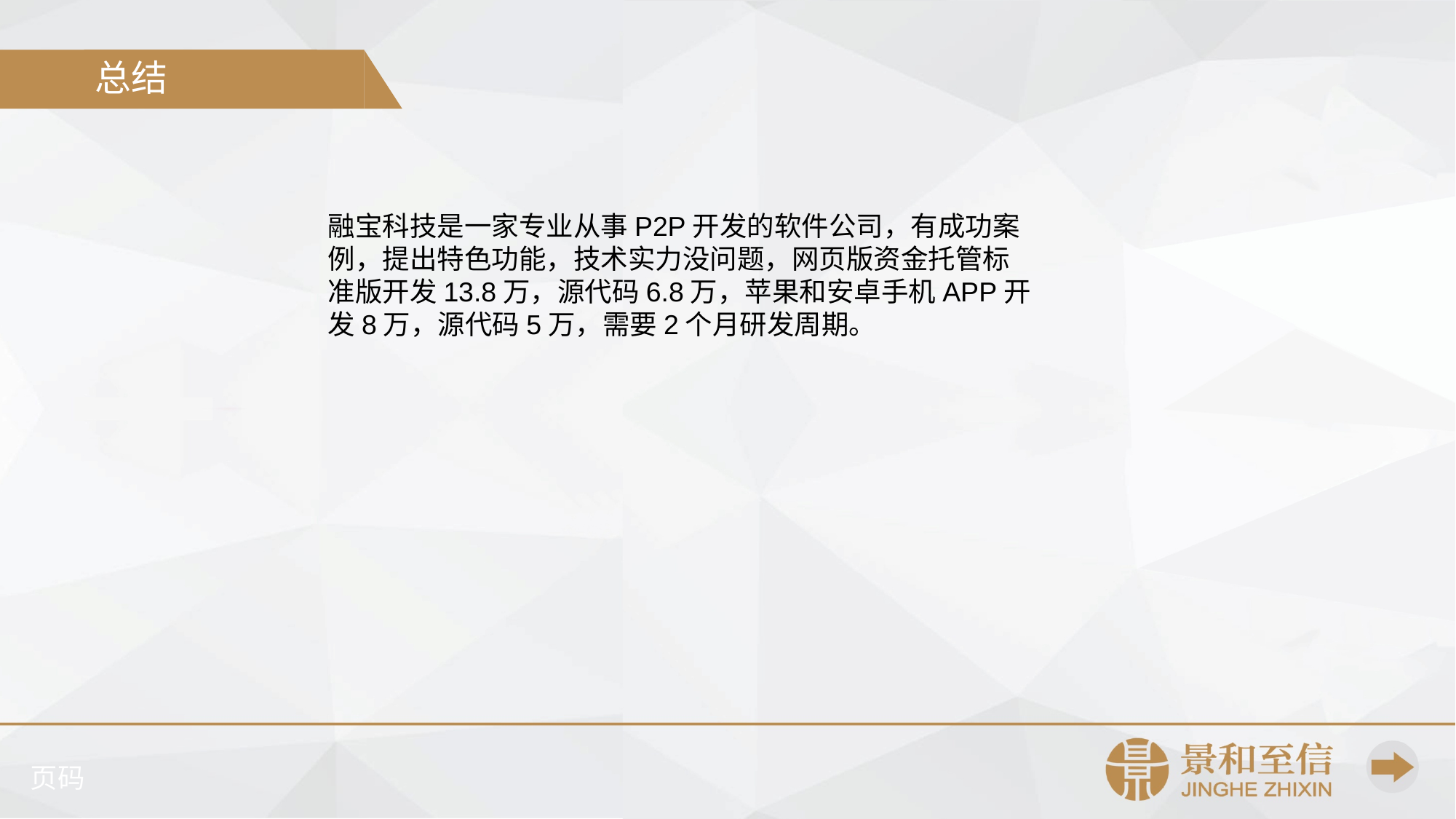

总结
融宝科技是一家专业从事P2P开发的软件公司，有成功案例，提出特色功能，技术实力没问题，网页版资金托管标准版开发13.8万，源代码6.8万，苹果和安卓手机APP开发8万，源代码5万，需要2个月研发周期。
页码